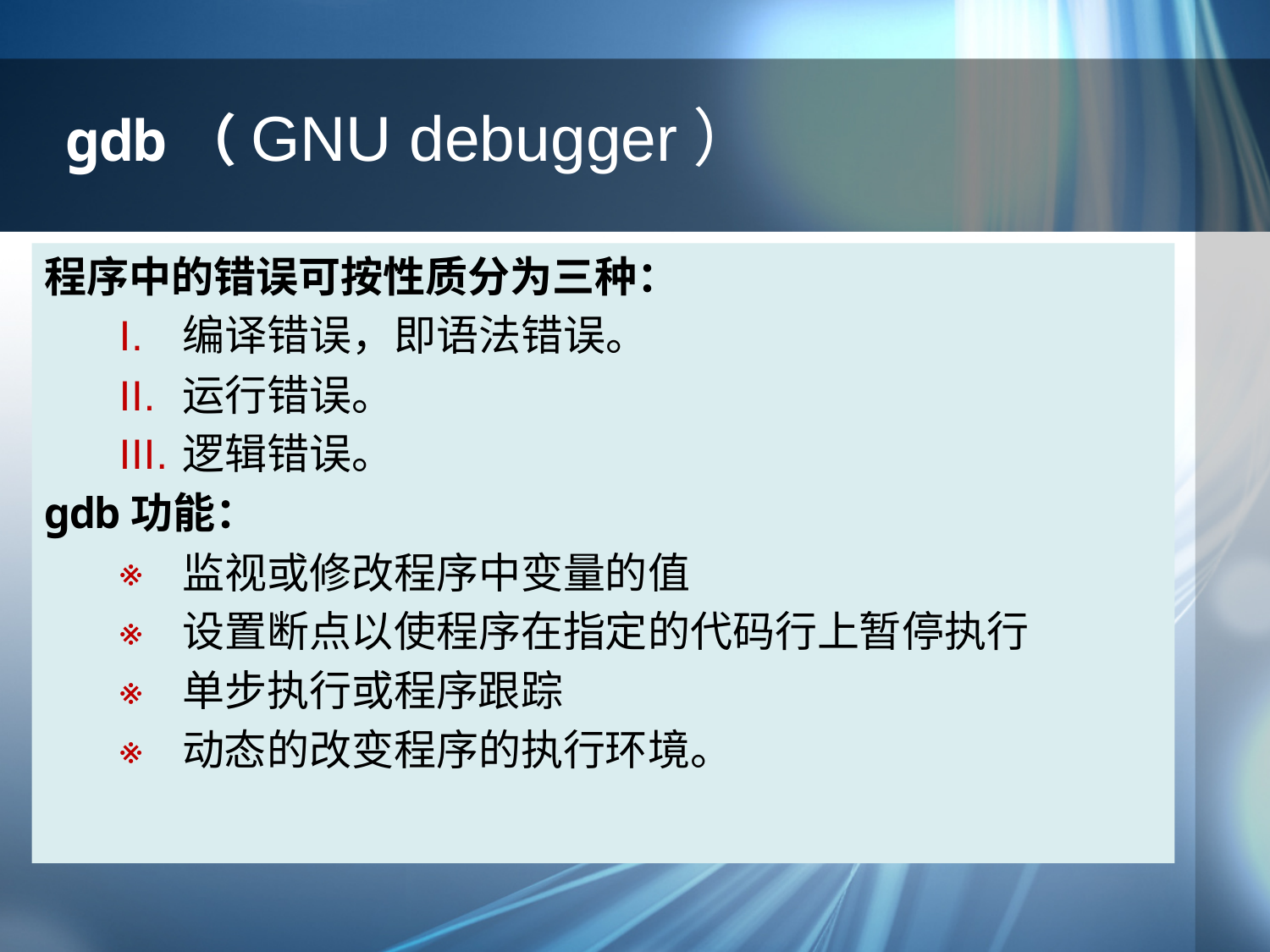

# gdb（GNU debugger）
程序中的错误可按性质分为三种：
编译错误，即语法错误。
运行错误。
逻辑错误。
gdb功能：
监视或修改程序中变量的值
设置断点以使程序在指定的代码行上暂停执行
单步执行或程序跟踪
动态的改变程序的执行环境。